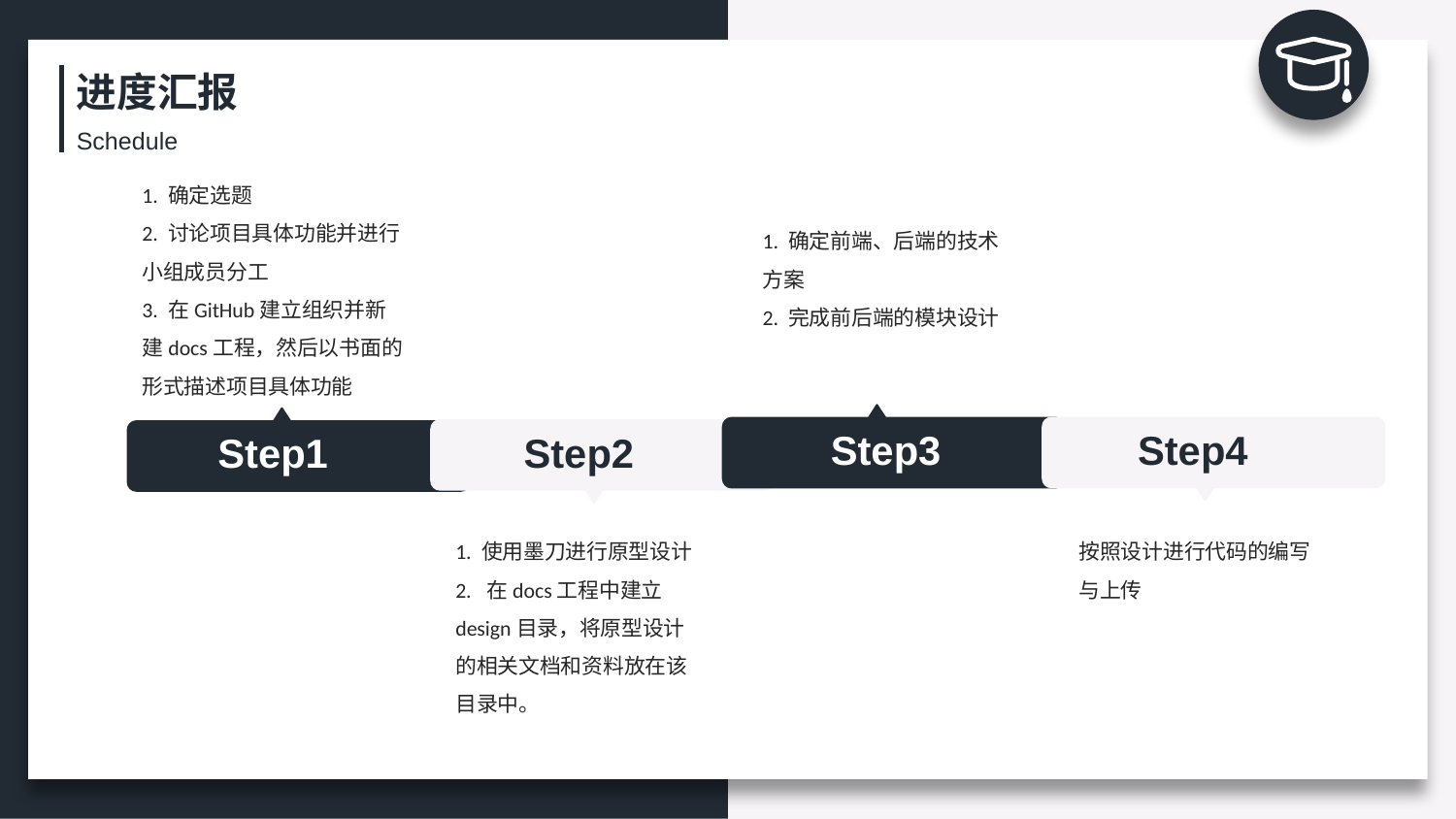

进度汇报
Schedule
1. 确定选题
2. 讨论项目具体功能并进行小组成员分工
3. 在GitHub建立组织并新建docs工程，然后以书面的形式描述项目具体功能
1. 确定前端、后端的技术方案
2. 完成前后端的模块设计

Step3
Step4

Step1
Step2
按照设计进行代码的编写与上传
1. 使用墨刀进行原型设计
2.  在docs工程中建立design目录，将原型设计的相关文档和资料放在该目录中。